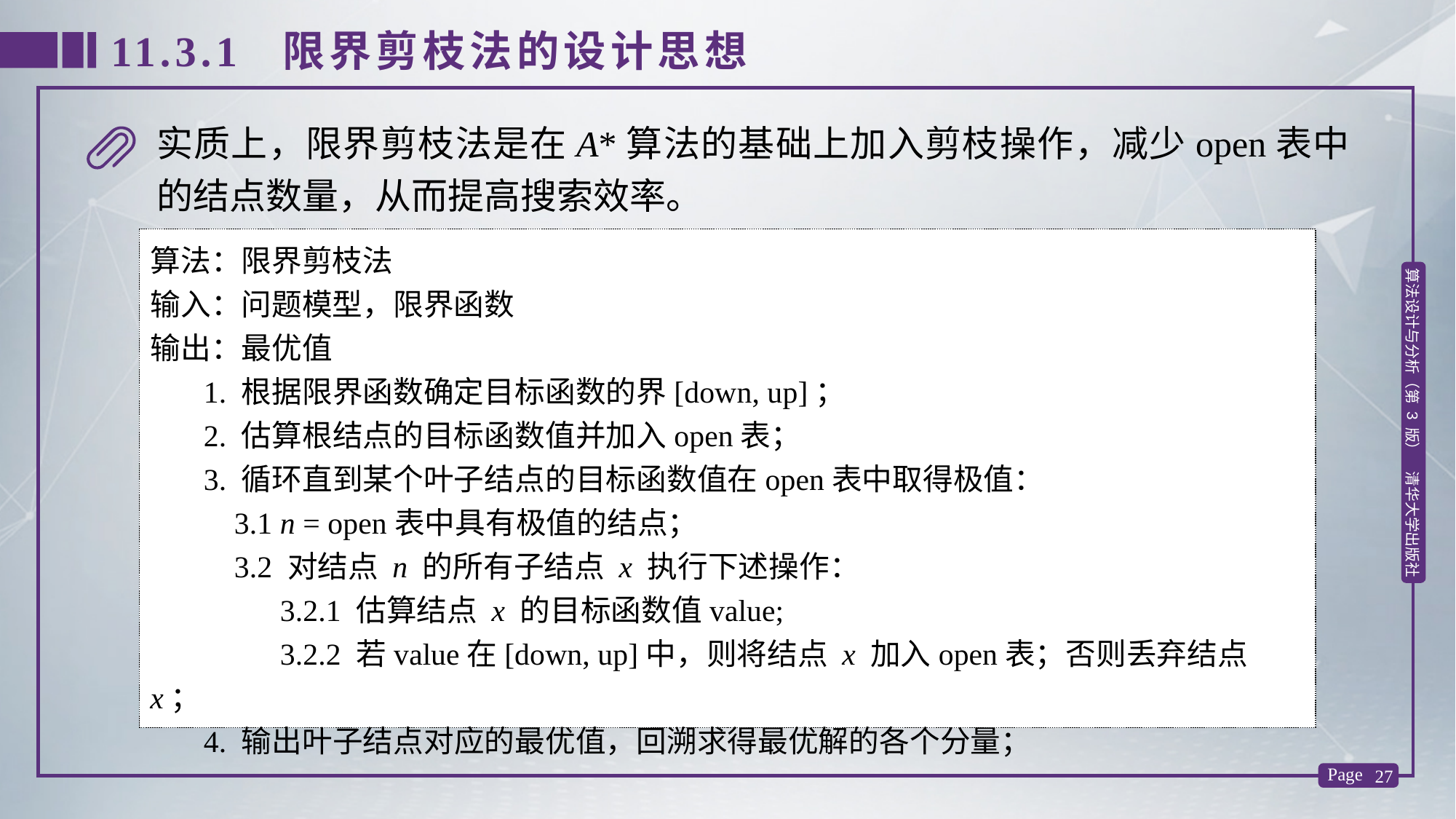

11.3.1  限界剪枝法的设计思想
实质上，限界剪枝法是在A*算法的基础上加入剪枝操作，减少open表中的结点数量，从而提高搜索效率。

算法：限界剪枝法
输入：问题模型，限界函数
输出：最优值
       1. 根据限界函数确定目标函数的界[down, up]；
       2. 估算根结点的目标函数值并加入open表；
       3. 循环直到某个叶子结点的目标函数值在open表中取得极值：
           3.1 n = open表中具有极值的结点；
           3.2 对结点 n 的所有子结点 x 执行下述操作：
                 3.2.1 估算结点 x 的目标函数值value;
                 3.2.2 若value在[down, up]中，则将结点 x 加入open表；否则丢弃结点 x；
       4. 输出叶子结点对应的最优值，回溯求得最优解的各个分量；